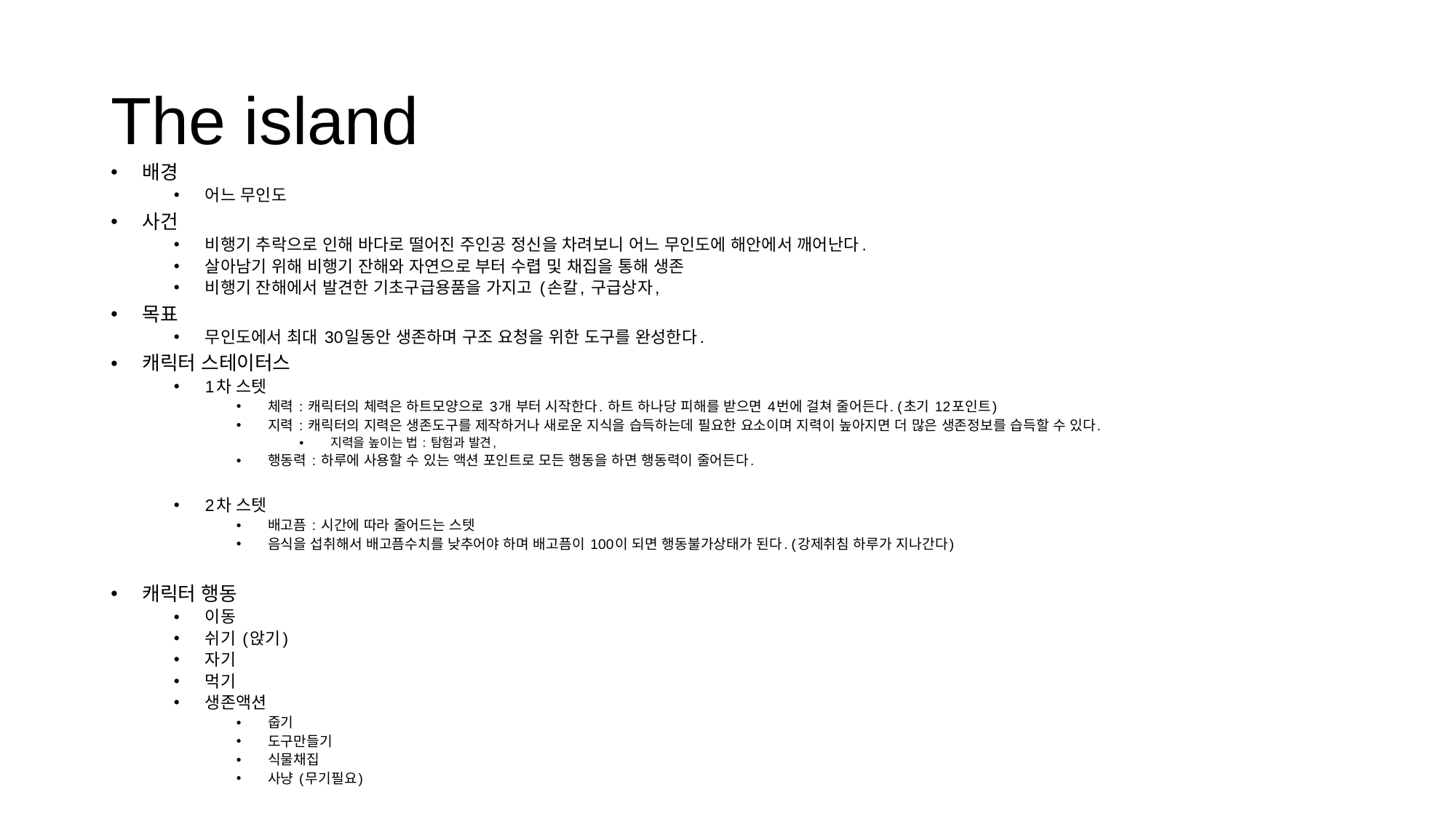

# The island
배경
어느 무인도
사건
비행기 추락으로 인해 바다로 떨어진 주인공 정신을 차려보니 어느 무인도에 해안에서 깨어난다.
살아남기 위해 비행기 잔해와 자연으로 부터 수렵 및 채집을 통해 생존
비행기 잔해에서 발견한 기초구급용품을 가지고 (손칼, 구급상자,
목표
무인도에서 최대 30일동안 생존하며 구조 요청을 위한 도구를 완성한다.
캐릭터 스테이터스
1차 스텟
체력 : 캐릭터의 체력은 하트모양으로 3개 부터 시작한다. 하트 하나당 피해를 받으면 4번에 걸쳐 줄어든다. (초기 12포인트)
지력 : 캐릭터의 지력은 생존도구를 제작하거나 새로운 지식을 습득하는데 필요한 요소이며 지력이 높아지면 더 많은 생존정보를 습득할 수 있다.
지력을 높이는 법 : 탐험과 발견,
행동력 : 하루에 사용할 수 있는 액션 포인트로 모든 행동을 하면 행동력이 줄어든다.

2차 스텟
배고픔 : 시간에 따라 줄어드는 스텟
음식을 섭취해서 배고픔수치를 낮추어야 하며 배고픔이 100이 되면 행동불가상태가 된다. (강제취침 하루가 지나간다)

캐릭터 행동
이동
쉬기 (앉기)
자기
먹기
생존액션
줍기
도구만들기
식물채집
사냥 (무기필요)